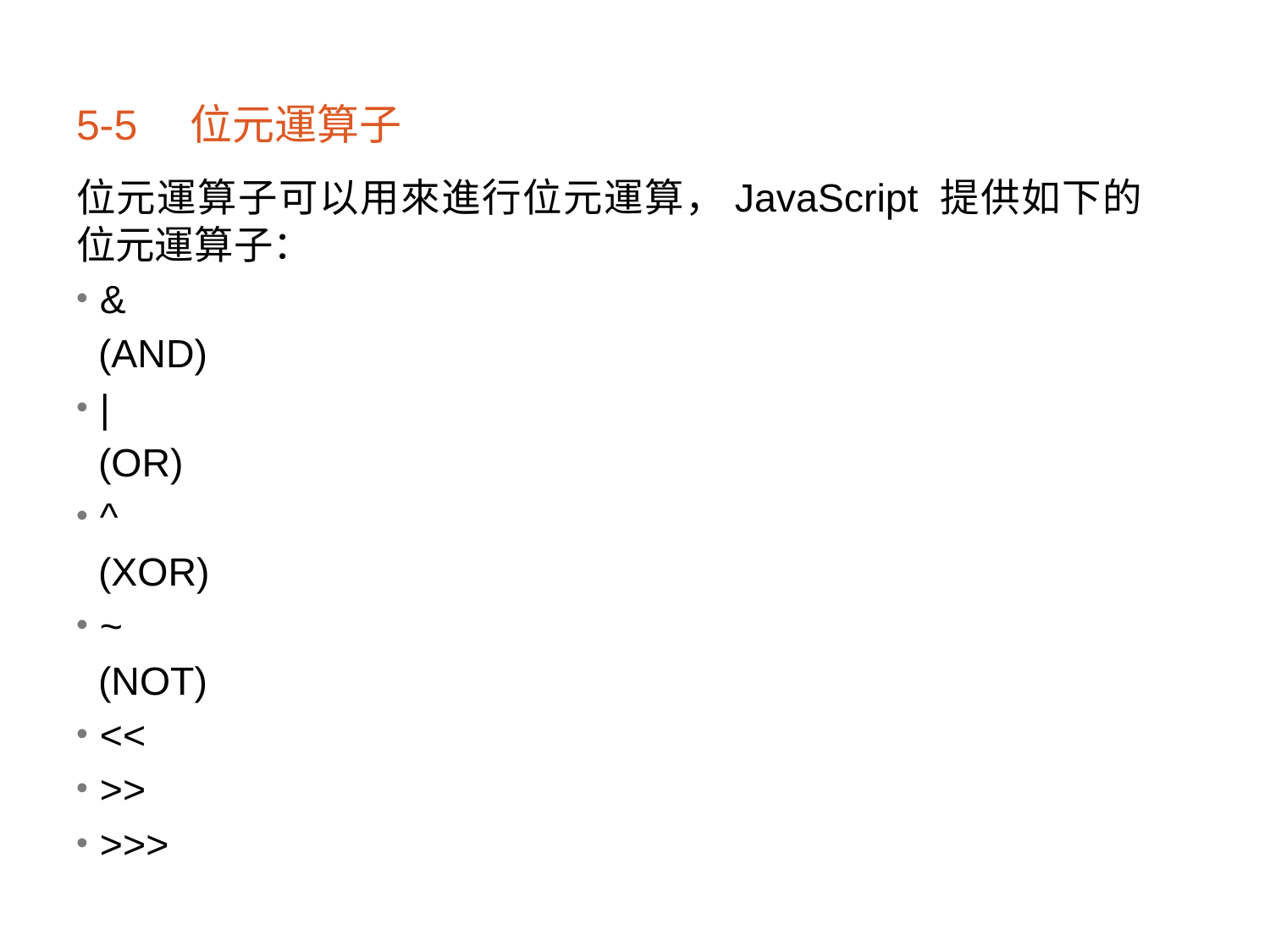

5-5　位元運算子
位元運算子可以用來進行位元運算，JavaScript 提供如下的位元運算子：
&
  (AND)
|
  (OR)
^
  (XOR)
~
  (NOT)
<<
>>
>>>